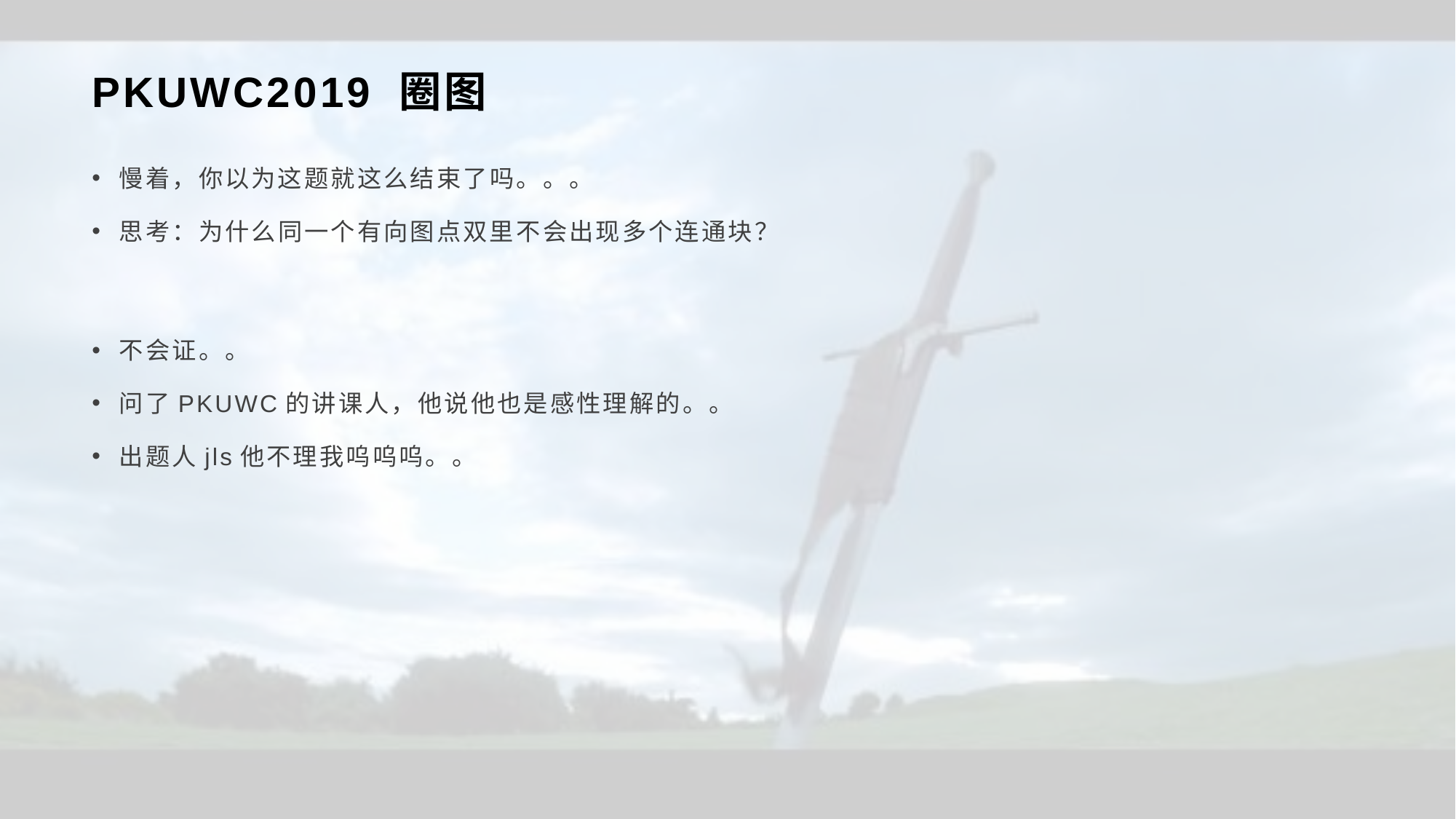

# PKUWC2019 圈图
慢着，你以为这题就这么结束了吗。。。
思考：为什么同一个有向图点双里不会出现多个连通块？
不会证。。
问了PKUWC的讲课人，他说他也是感性理解的。。
出题人jls他不理我呜呜呜。。